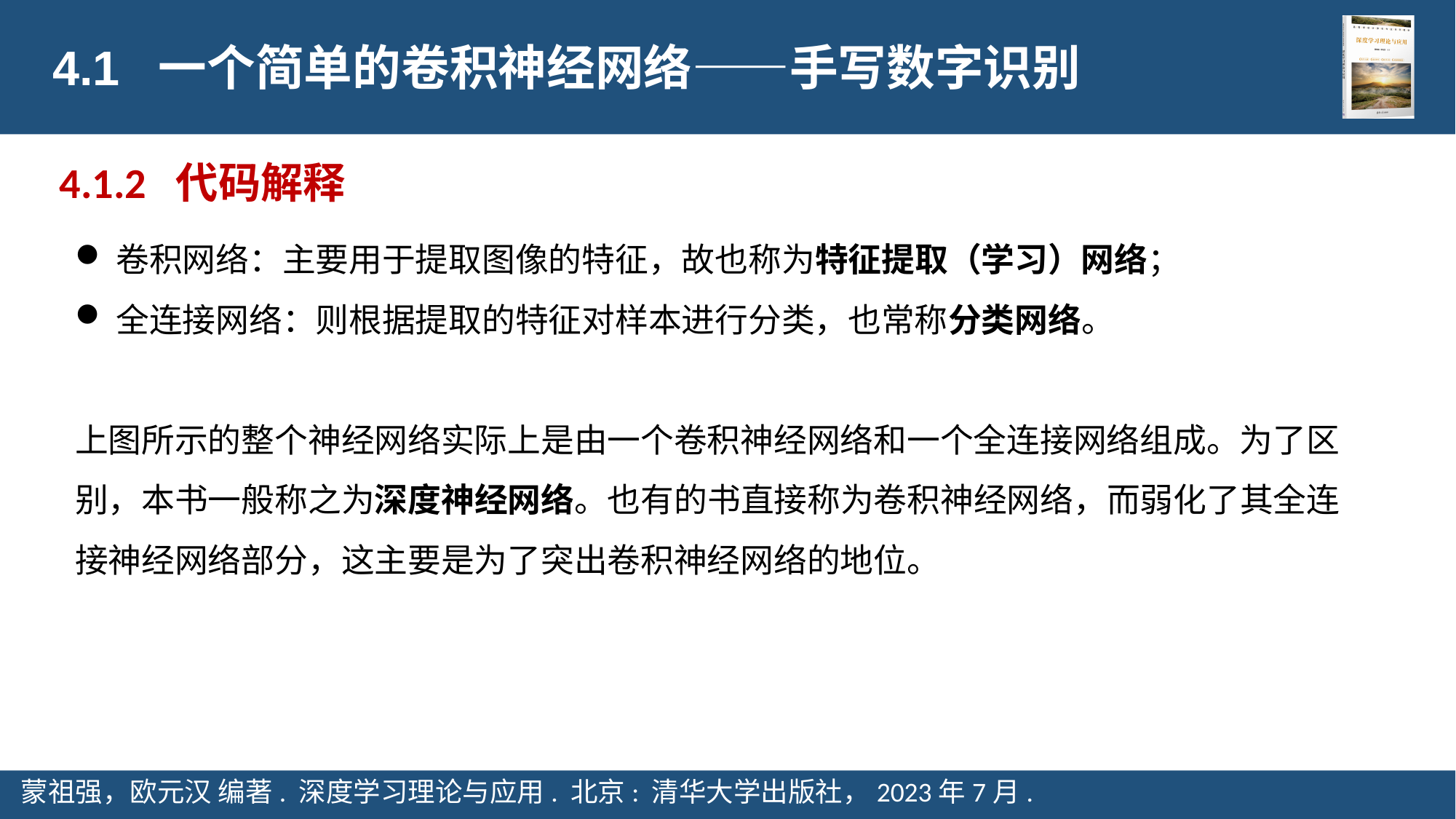

4.1  一个简单的卷积神经网络——手写数字识别
4.1.2  代码解释
卷积网络：主要用于提取图像的特征，故也称为特征提取（学习）网络；
全连接网络：则根据提取的特征对样本进行分类，也常称分类网络。

上图所示的整个神经网络实际上是由一个卷积神经网络和一个全连接网络组成。为了区别，本书一般称之为深度神经网络。也有的书直接称为卷积神经网络，而弱化了其全连接神经网络部分，这主要是为了突出卷积神经网络的地位。